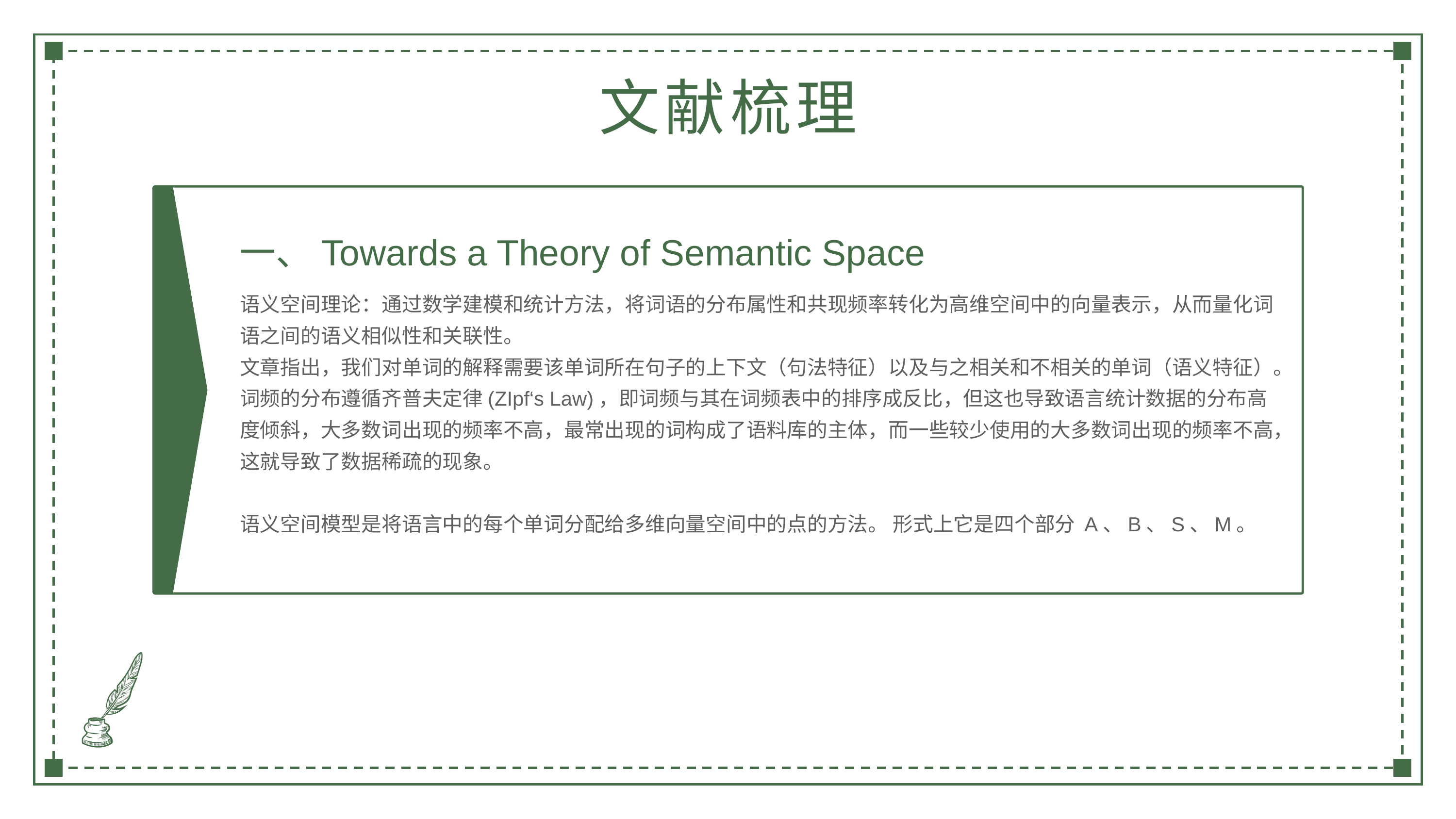

文献梳理

一、Towards a Theory of Semantic Space
语义空间理论：通过数学建模和统计方法，将词语的分布属性和共现频率转化为高维空间中的向量表示，从而量化词语之间的语义相似性和关联性。
文章指出，我们对单词的解释需要该单词所在句子的上下文（句法特征）以及与之相关和不相关的单词（语义特征）。
词频的分布遵循齐普夫定律(ZIpf‘s Law)，即词频与其在词频表中的排序成反比，但这也导致语言统计数据的分布高度倾斜，大多数词出现的频率不高，最常出现的词构成了语料库的主体，而一些较少使用的大多数词出现的频率不高，这就导致了数据稀疏的现象。

语义空间模型是将语言中的每个单词分配给多维向量空间中的点的方法。 形式上它是四个部分 A、B、S、M。